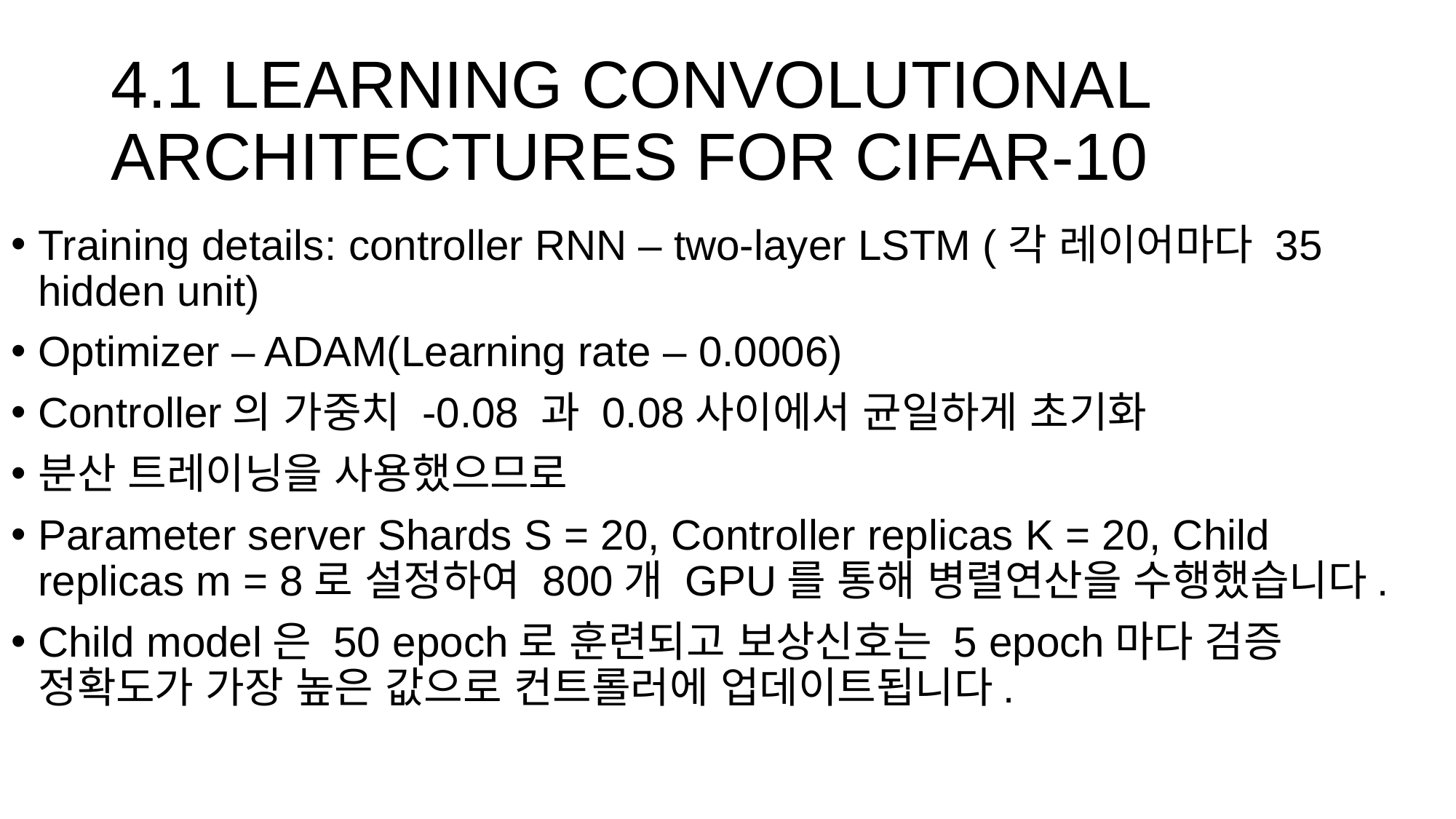

# 4.1 LEARNING CONVOLUTIONAL ARCHITECTURES FOR CIFAR-10
Training details: controller RNN – two-layer LSTM (각 레이어마다 35 hidden unit)
Optimizer – ADAM(Learning rate – 0.0006)
Controller의 가중치 -0.08 과 0.08사이에서 균일하게 초기화
분산 트레이닝을 사용했으므로
Parameter server Shards S = 20, Controller replicas K = 20, Child replicas m = 8로 설정하여 800개 GPU를 통해 병렬연산을 수행했습니다.
Child model은 50 epoch로 훈련되고 보상신호는 5 epoch마다 검증 정확도가 가장 높은 값으로 컨트롤러에 업데이트됩니다.